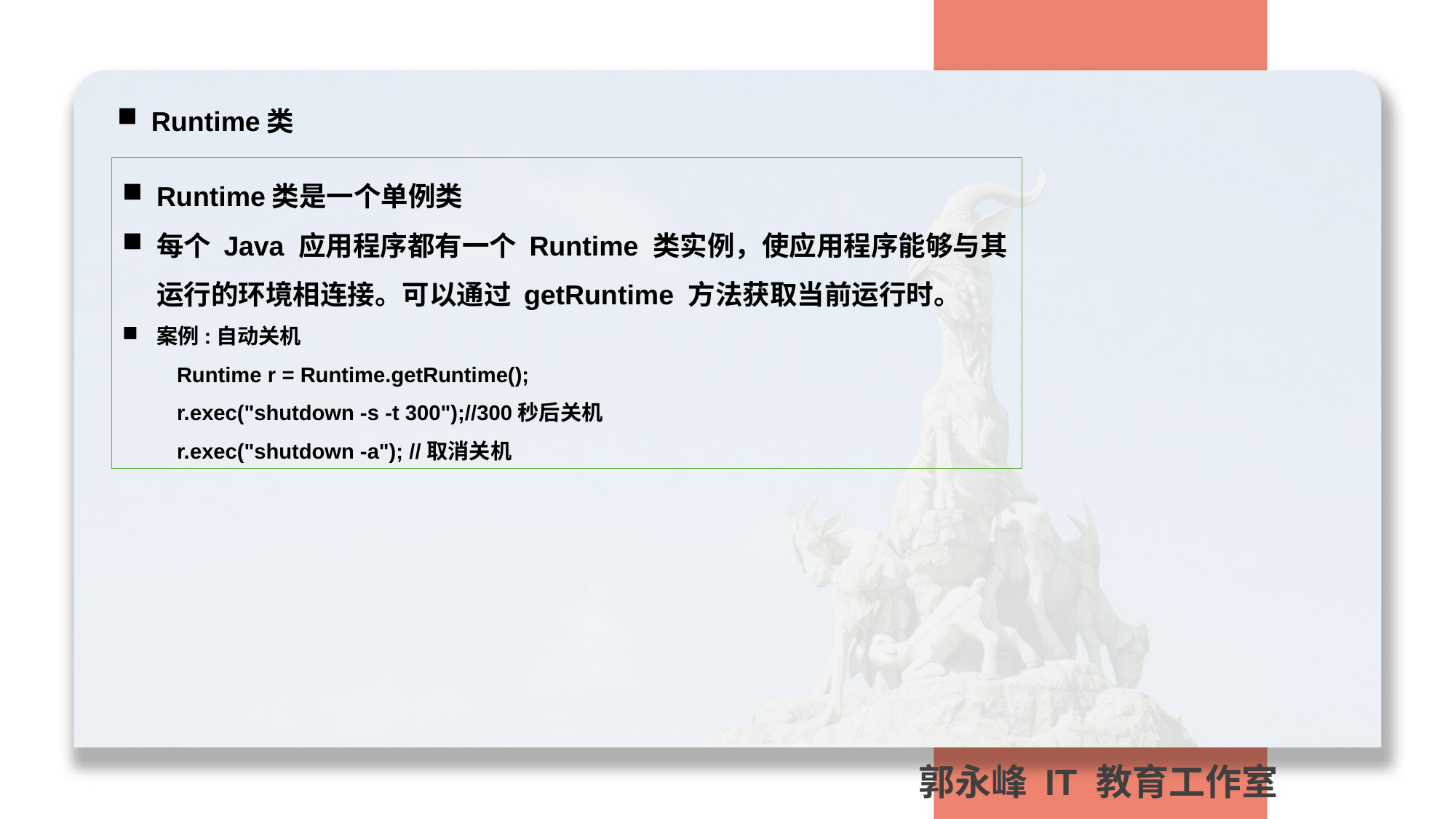

Runtime类
Runtime类是一个单例类
每个 Java 应用程序都有一个 Runtime 类实例，使应用程序能够与其运行的环境相连接。可以通过 getRuntime 方法获取当前运行时。
案例:自动关机
Runtime r = Runtime.getRuntime();
r.exec("shutdown -s -t 300");//300秒后关机
r.exec("shutdown -a"); //取消关机